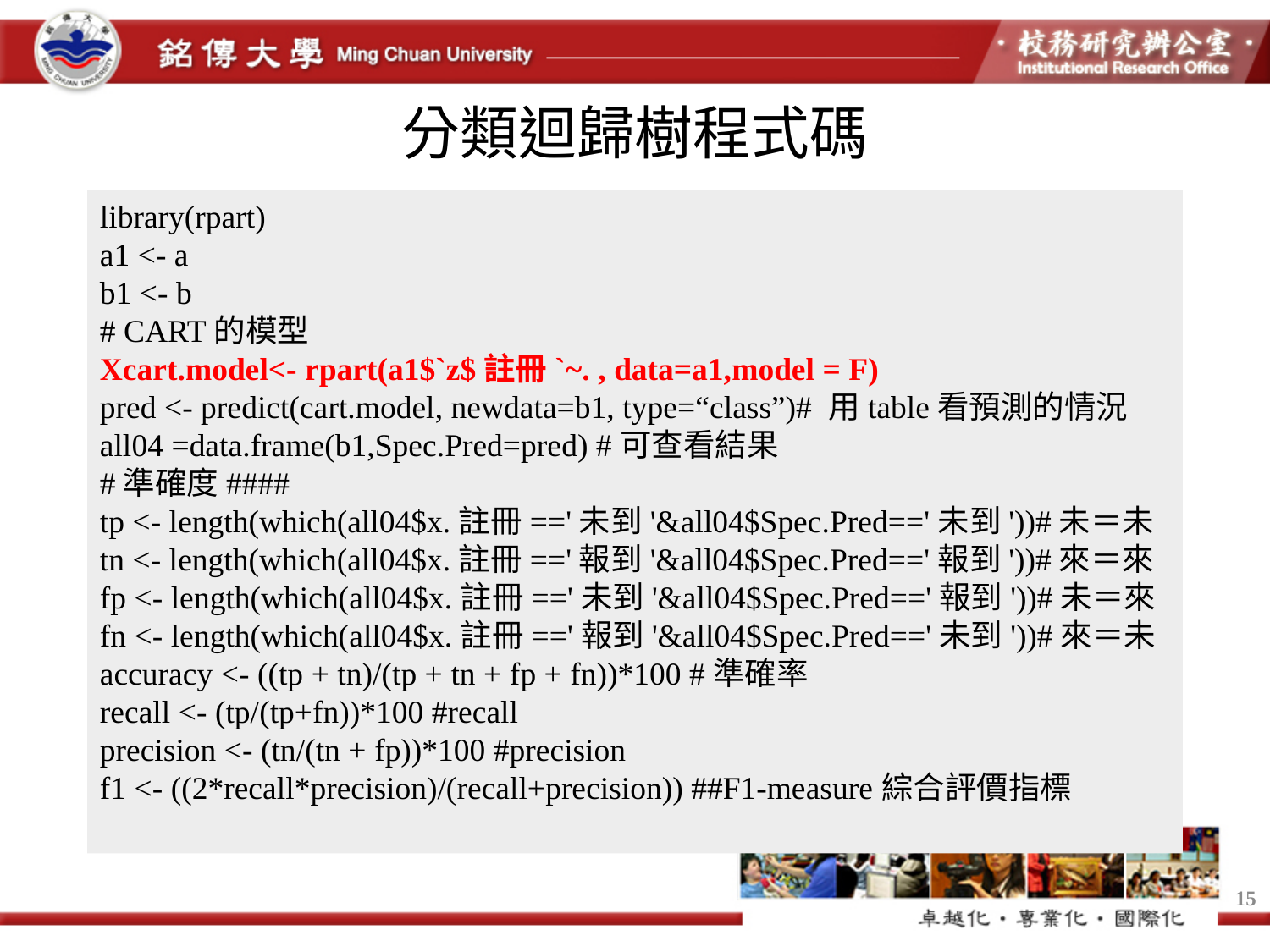

# 分類迴歸樹程式碼
library(rpart)
a1 <- a
b1 <- b
# CART的模型
Xcart.model<- rpart(a1$`z$註冊`~. , data=a1,model = F)
pred <- predict(cart.model, newdata=b1, type=“class”)# 用table看預測的情況
all04 =data.frame(b1,Spec.Pred=pred) #可查看結果
#準確度####
tp <- length(which(all04$x.註冊=='未到'&all04$Spec.Pred=='未到'))#未＝未
tn <- length(which(all04$x.註冊=='報到'&all04$Spec.Pred=='報到'))#來＝來
fp <- length(which(all04$x.註冊=='未到'&all04$Spec.Pred=='報到'))#未＝來
fn <- length(which(all04$x.註冊=='報到'&all04$Spec.Pred=='未到'))#來＝未
accuracy <- ((tp + tn)/(tp + tn + fp + fn))*100 #準確率
recall <- (tp/(tp+fn))*100 #recall
precision <- (tn/(tn + fp))*100 #precision
f1 <- ((2*recall*precision)/(recall+precision)) ##F1-measure綜合評價指標

15